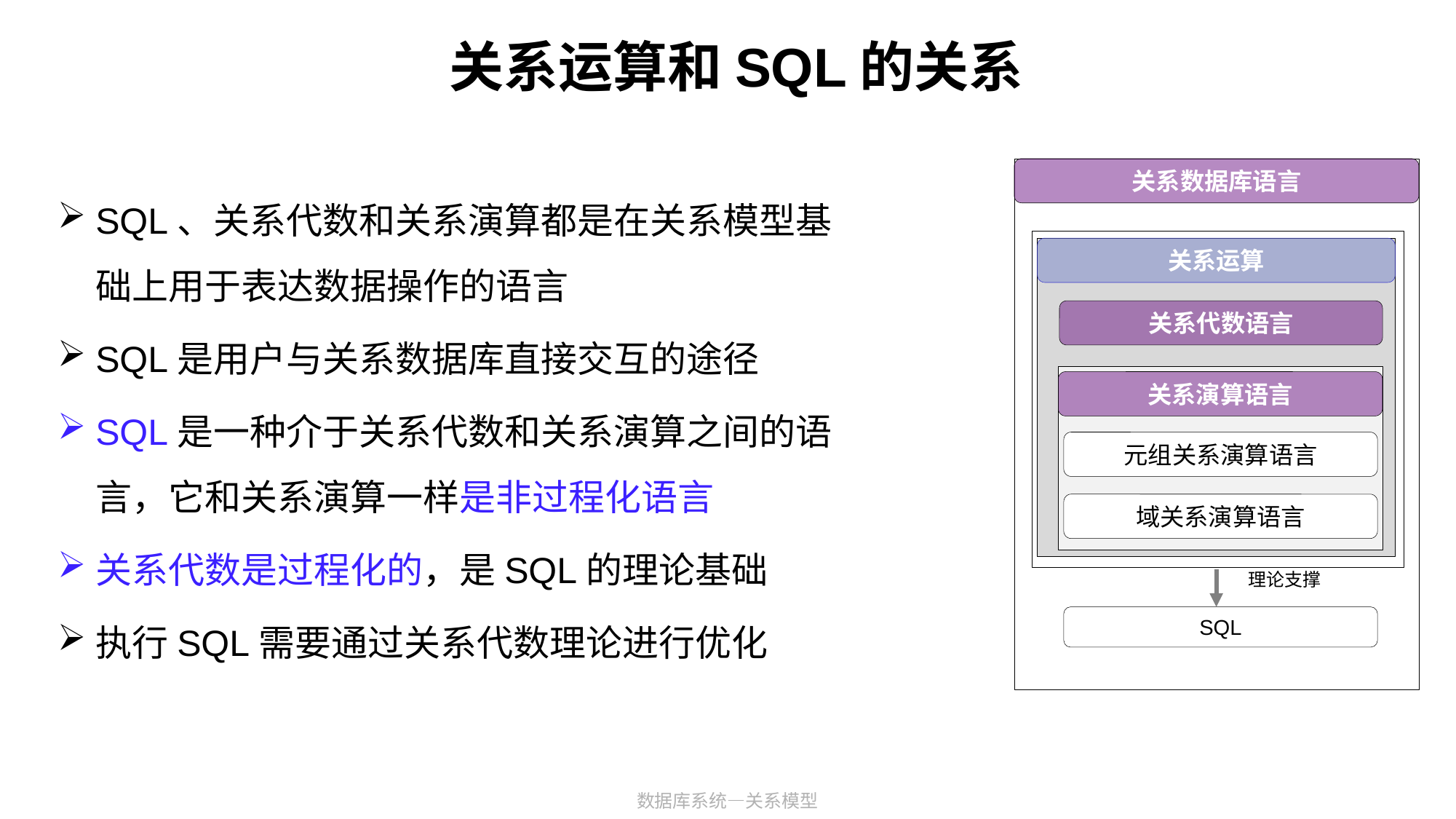

关系运算和SQL的关系
关系数据库语言

关系运算

关系代数语言

关系演算语言
元组关系演算语言
域关系演算语言
理论支撑
SQL
SQL、关系代数和关系演算都是在关系模型基础上用于表达数据操作的语言
SQL是用户与关系数据库直接交互的途径
SQL是一种介于关系代数和关系演算之间的语言，它和关系演算一样是非过程化语言
关系代数是过程化的，是SQL的理论基础
执行SQL需要通过关系代数理论进行优化
19
数据库系统—关系模型